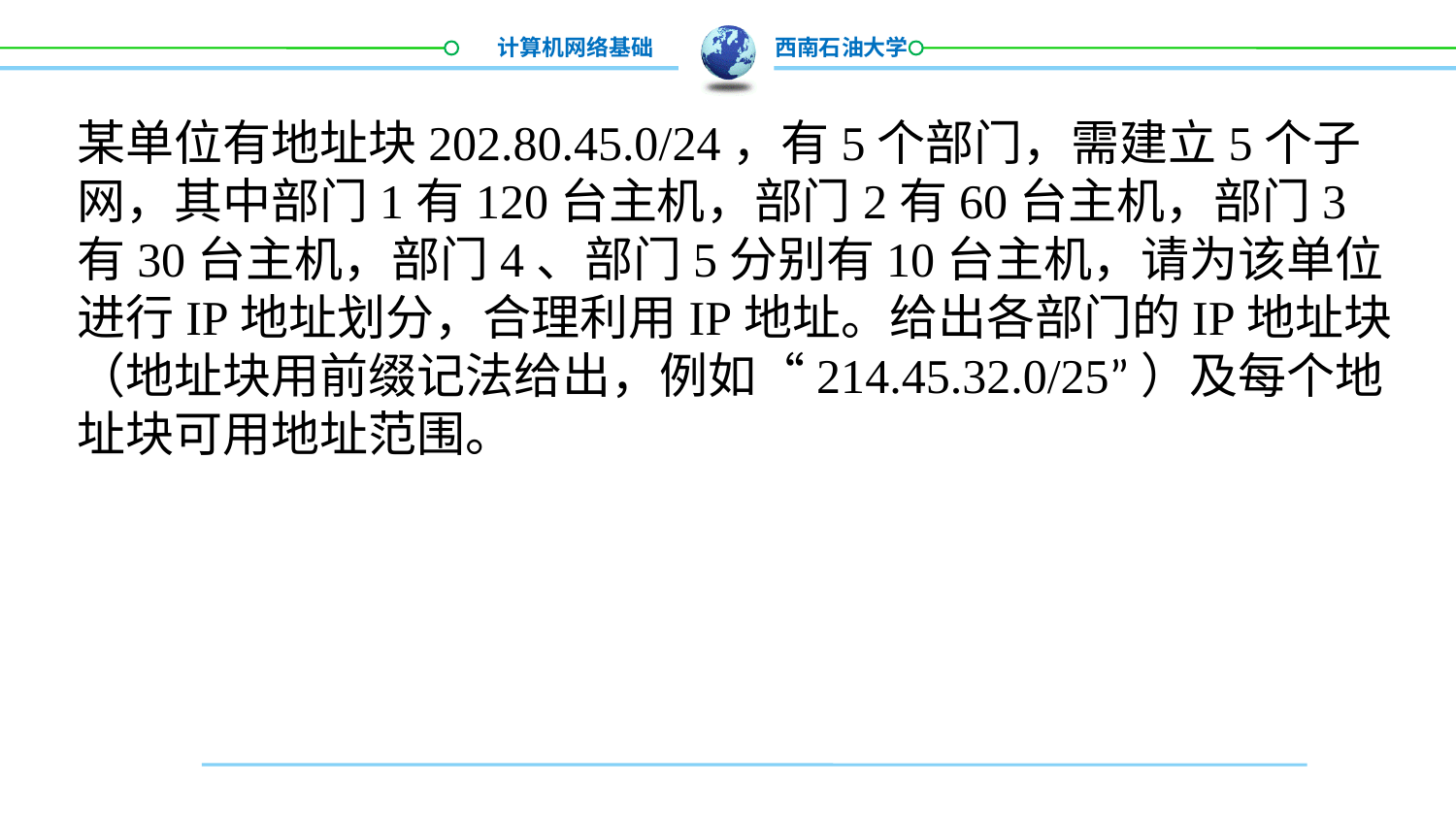

某单位有地址块202.80.45.0/24，有5个部门，需建立5个子网，其中部门1有120台主机，部门2有60台主机，部门3有30台主机，部门4、部门5分别有10台主机，请为该单位进行IP地址划分，合理利用IP地址。给出各部门的IP地址块（地址块用前缀记法给出，例如“214.45.32.0/25”）及每个地址块可用地址范围。